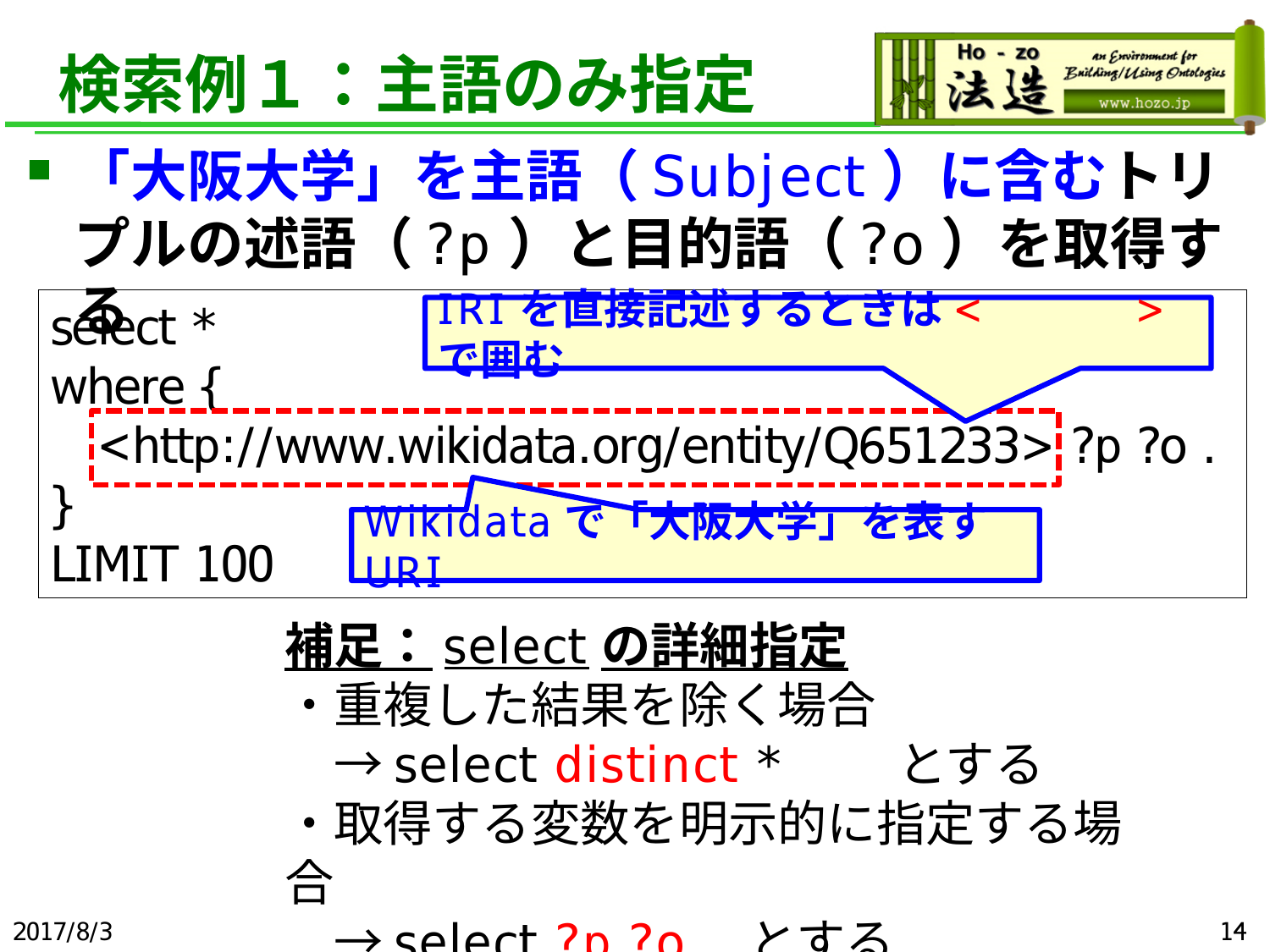

# 検索例１：主語のみ指定
「大阪大学」を主語（Subject）に含むトリプルの述語（?p）と目的語（?o）を取得する

select *
where {
   <http://www.wikidata.org/entity/Q651233> ?p ?o .
}
LIMIT 100
IRIを直接記述するときは<　　　>で囲む

Wikidataで「大阪大学」を表すURI
補足：selectの詳細指定
・重複した結果を除く場合
　→select distinct *　　とする
・取得する変数を明示的に指定する場合
　→select ?p ?o　とする
2017/8/3
14